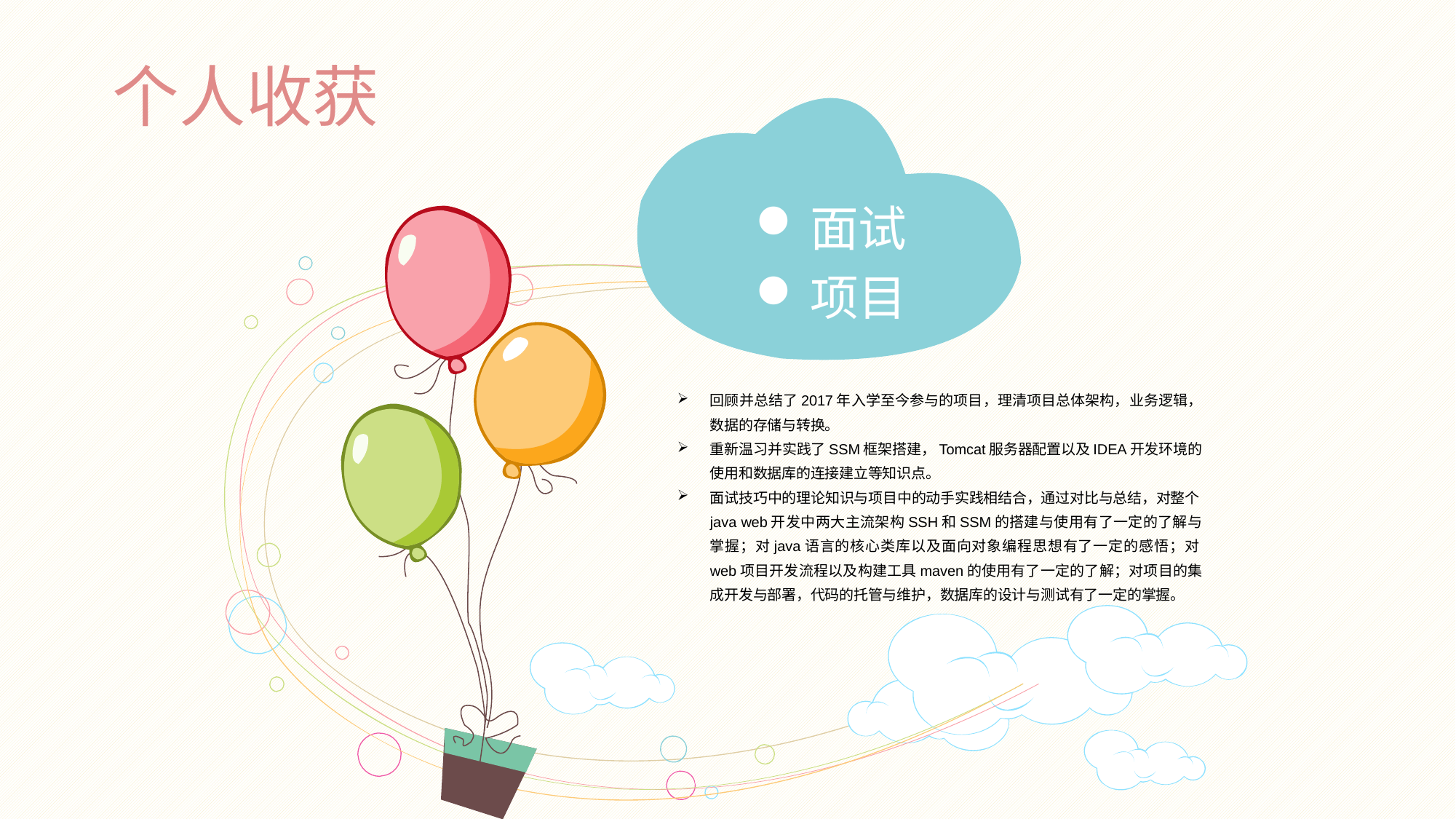

面试
项目

个人收获

回顾并总结了2017年入学至今参与的项目，理清项目总体架构，业务逻辑，数据的存储与转换。
重新温习并实践了SSM框架搭建，Tomcat服务器配置以及IDEA开发环境的使用和数据库的连接建立等知识点。
面试技巧中的理论知识与项目中的动手实践相结合，通过对比与总结，对整个java web开发中两大主流架构SSH和SSM的搭建与使用有了一定的了解与掌握；对java语言的核心类库以及面向对象编程思想有了一定的感悟；对web项目开发流程以及构建工具maven的使用有了一定的了解；对项目的集成开发与部署，代码的托管与维护，数据库的设计与测试有了一定的掌握。